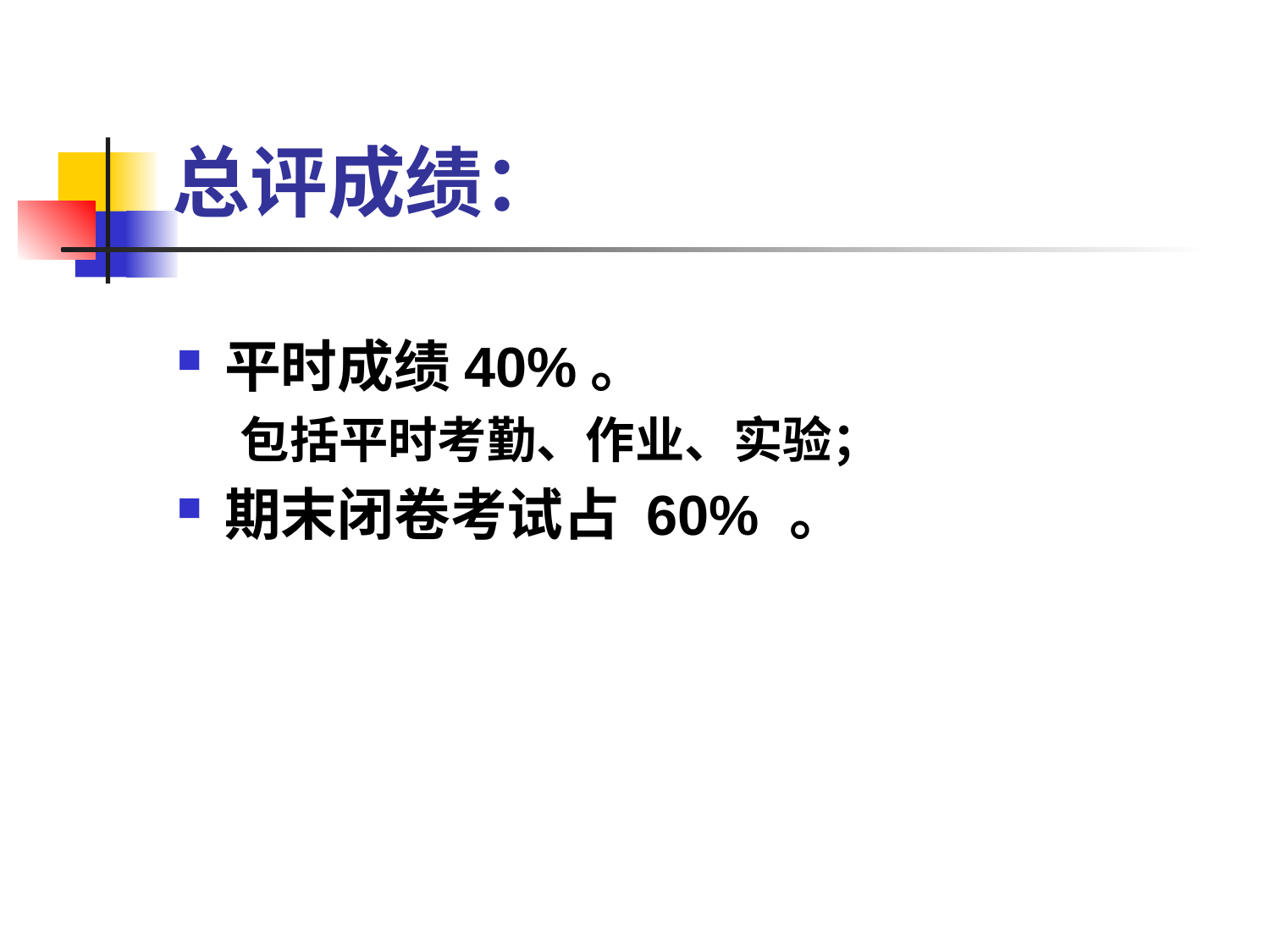

# 总评成绩：
平时成绩40%。
包括平时考勤、作业、实验；
期末闭卷考试占 60% 。